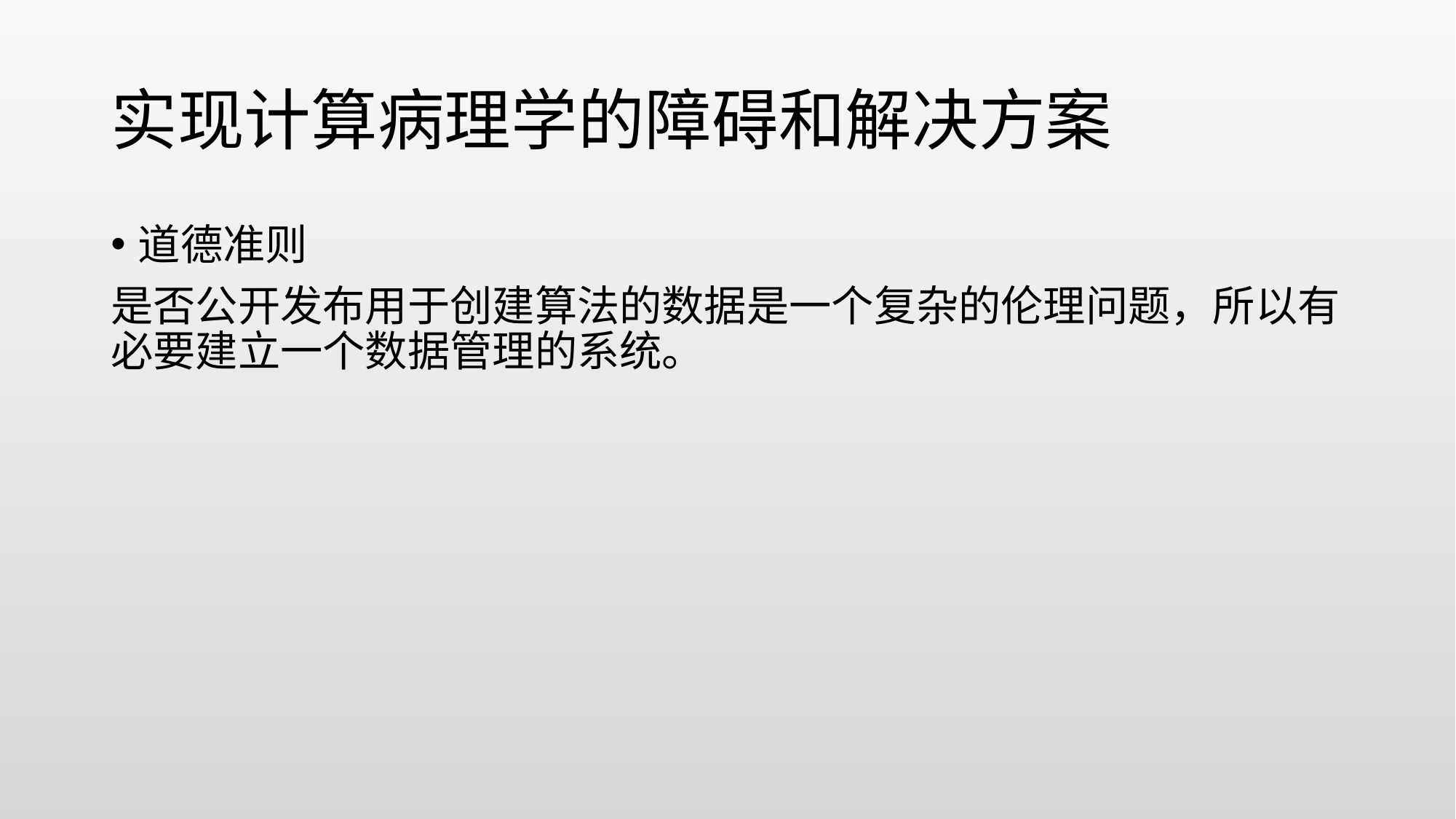

# 实现计算病理学的障碍和解决方案
道德准则
是否公开发布用于创建算法的数据是一个复杂的伦理问题，所以有必要建立一个数据管理的系统。